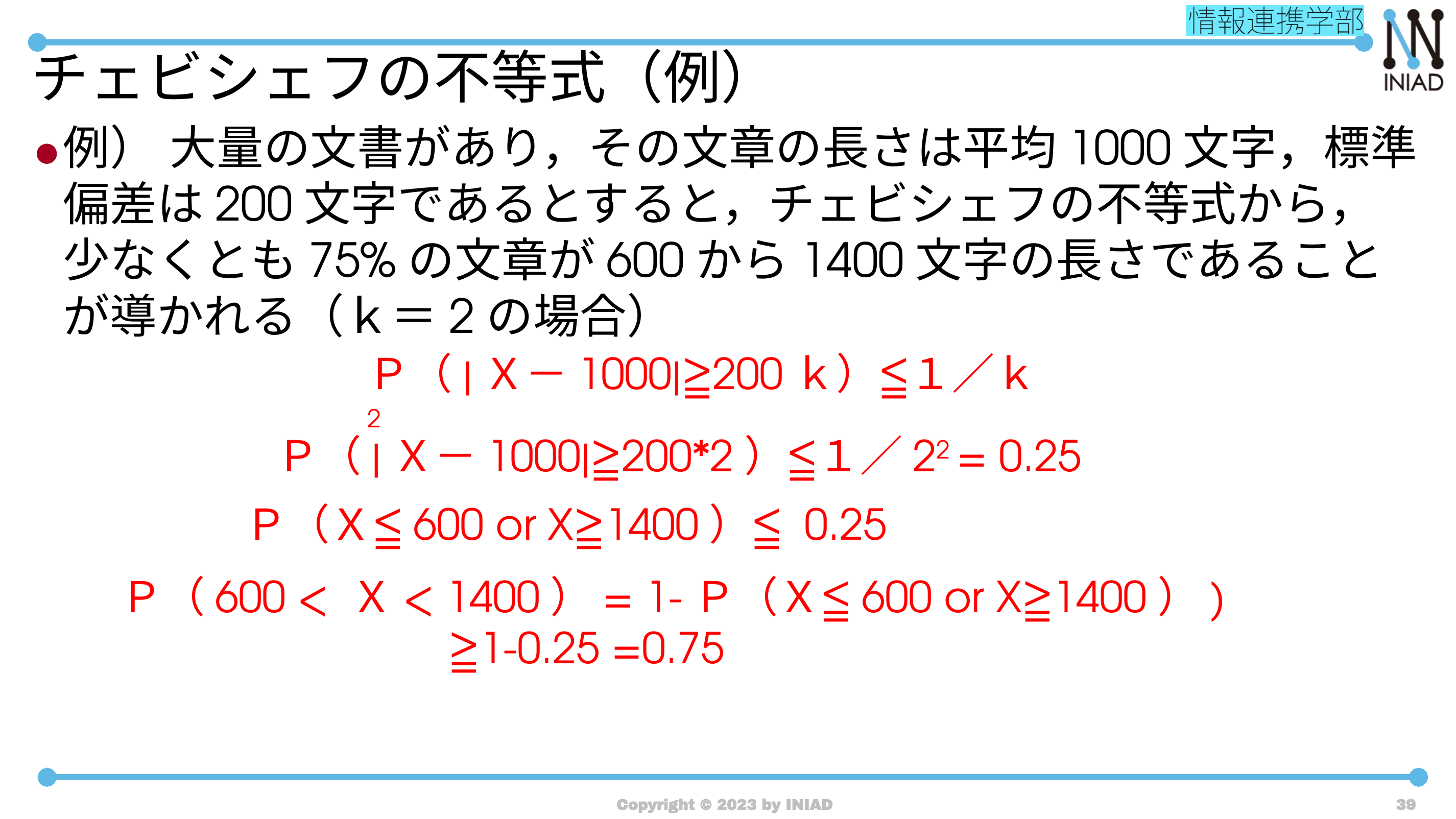

# チェビシェフの不等式（例）
例） 大量の文書があり，その文章の長さは平均1000文字，標準偏差は200文字であるとすると，チェビシェフの不等式から，少なくとも75%の文章が600から1400文字の長さであることが導かれる（ｋ＝2の場合）
Ｐ（|Ｘ－1000|≧200ｋ）≦１／ｋ2
Ｐ（|Ｘ－1000|≧200*2）≦１／22 = 0.25
Ｐ（Ｘ≦600 or X≧1400）≦ 0.25
Ｐ（600 < Ｘ< 1400）= 1-Ｐ（Ｘ≦600 or X≧1400）)
                            ≧1-0.25 =0.75
Copyright © 2023 by INIAD
39